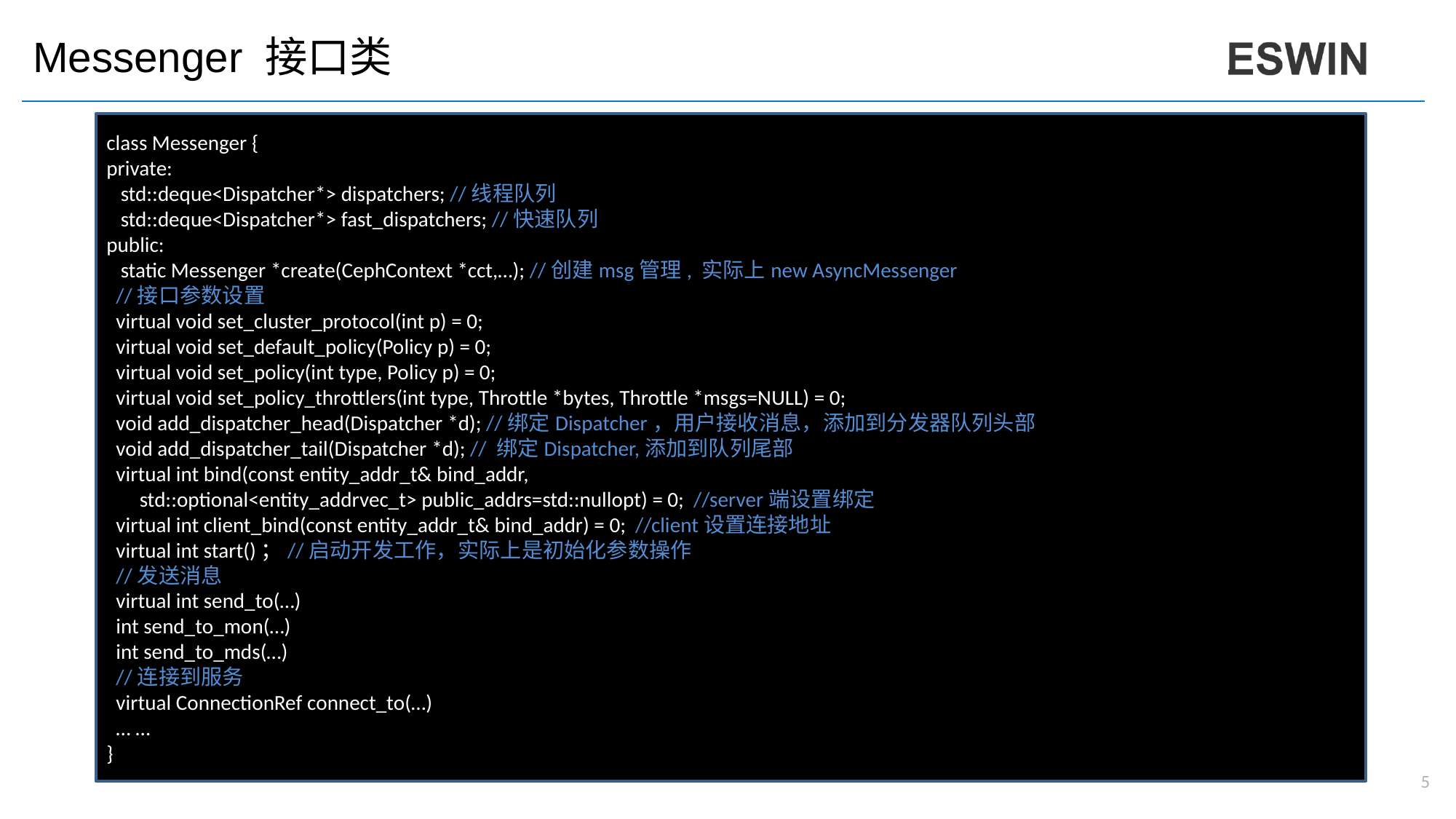

# Messenger 接口类
class Messenger {
private:
   std::deque<Dispatcher*> dispatchers; //线程队列
   std::deque<Dispatcher*> fast_dispatchers; //快速队列
public:
   static Messenger *create(CephContext *cct,…); //创建msg管理, 实际上new AsyncMessenger
  //接口参数设置
  virtual void set_cluster_protocol(int p) = 0;
  virtual void set_default_policy(Policy p) = 0;
  virtual void set_policy(int type, Policy p) = 0;
  virtual void set_policy_throttlers(int type, Throttle *bytes, Throttle *msgs=NULL) = 0;
  void add_dispatcher_head(Dispatcher *d); //绑定Dispatcher，用户接收消息，添加到分发器队列头部
  void add_dispatcher_tail(Dispatcher *d); // 绑定Dispatcher,添加到队列尾部
  virtual int bind(const entity_addr_t& bind_addr,
       std::optional<entity_addrvec_t> public_addrs=std::nullopt) = 0;  //server端设置绑定
  virtual int client_bind(const entity_addr_t& bind_addr) = 0;  //client设置连接地址
  virtual int start()；//启动开发工作，实际上是初始化参数操作
  //发送消息
  virtual int send_to(…)
  int send_to_mon(…)
  int send_to_mds(…)
  //连接到服务
  virtual ConnectionRef connect_to(…)
  … …
}
5